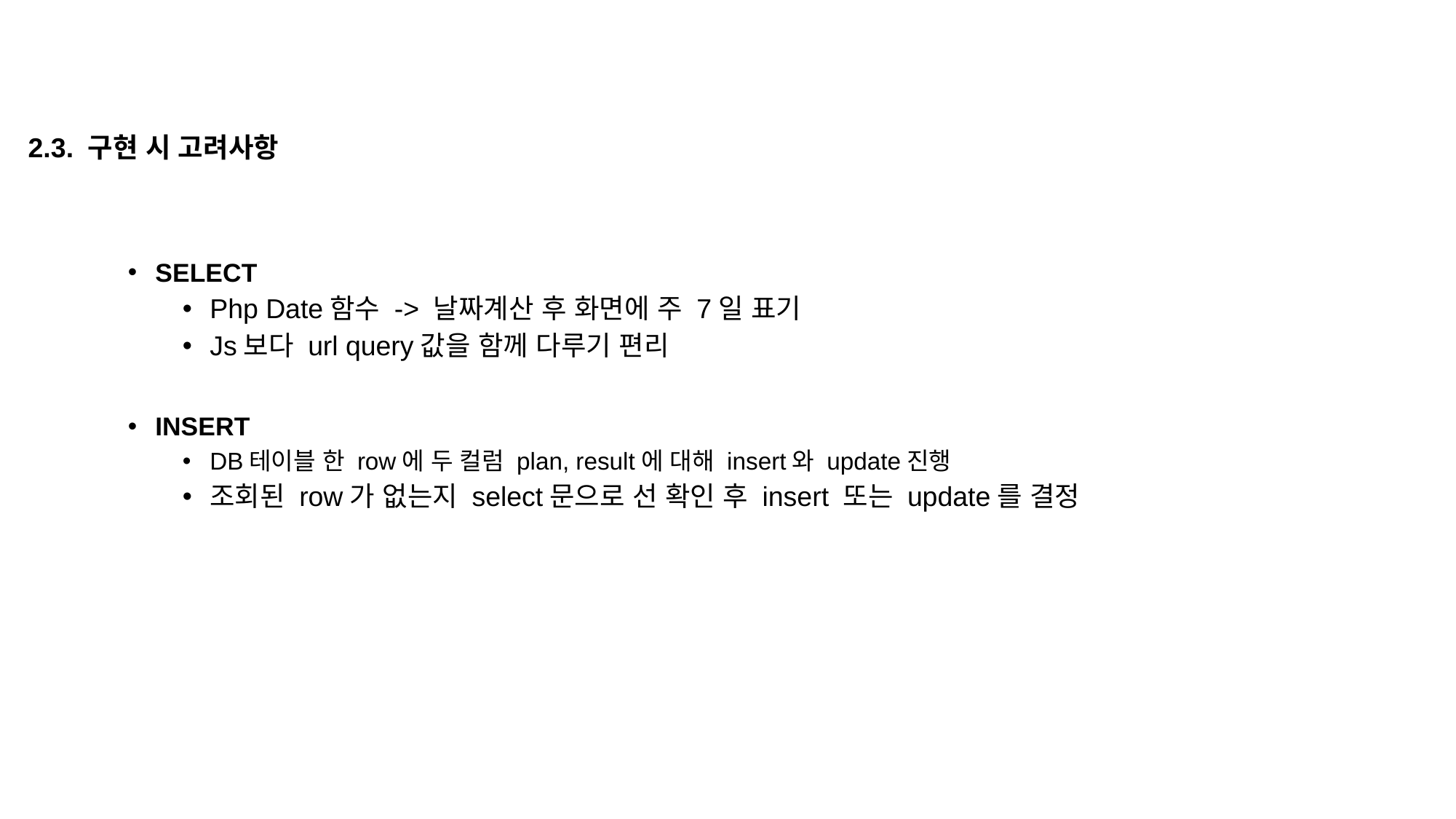

2.3. 구현 시 고려사항

SELECT
Php Date함수 -> 날짜계산 후 화면에 주 7일 표기
Js보다 url query값을 함께 다루기 편리

INSERT
DB테이블 한 row에 두 컬럼 plan, result에 대해 insert와 update진행
조회된 row가 없는지 select문으로 선 확인 후 insert 또는 update를 결정